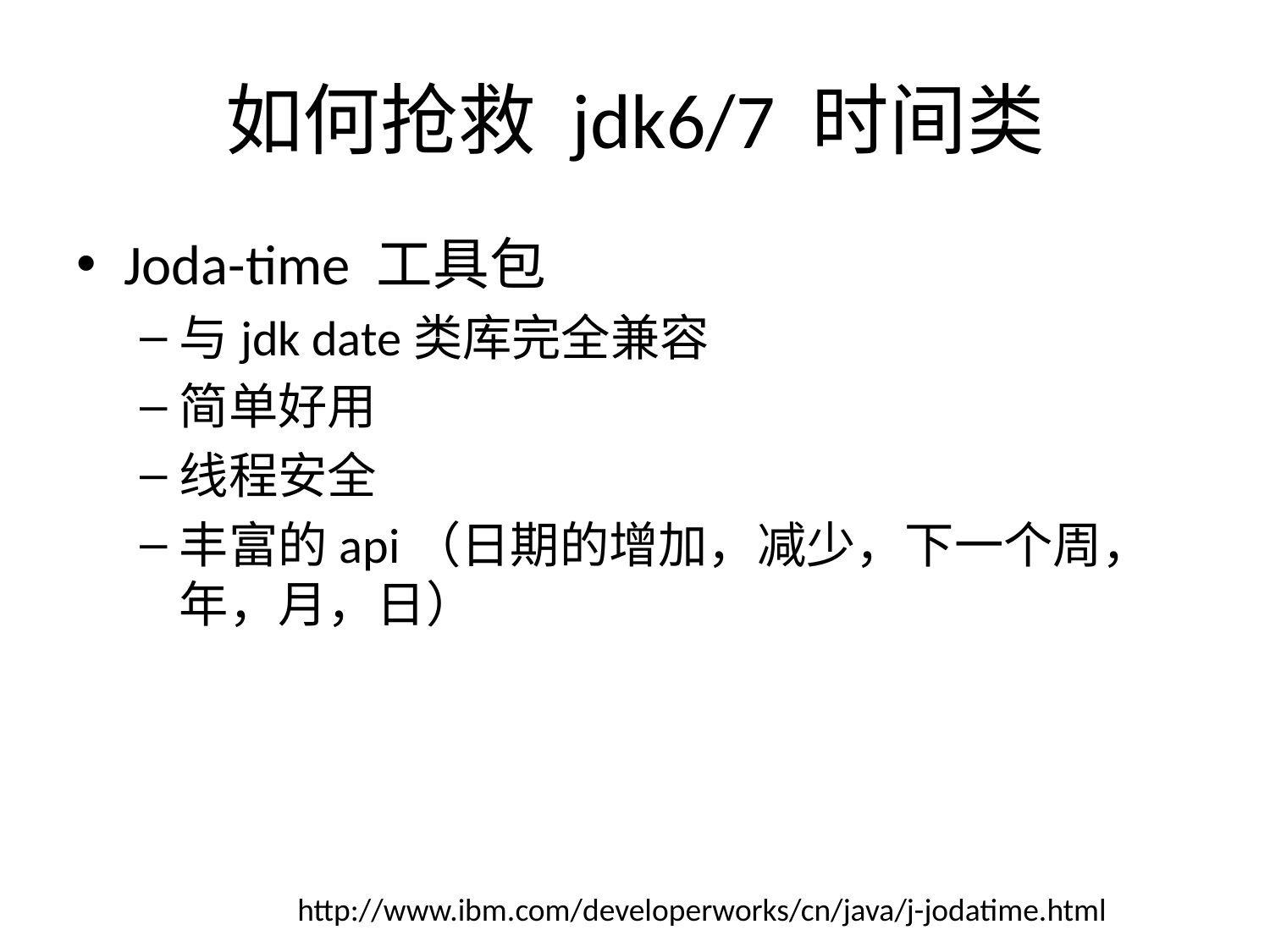

# 如何抢救 jdk6/7 时间类
Joda-time 工具包
与jdk date类库完全兼容
简单好用
线程安全
丰富的api（日期的增加，减少，下一个周，年，月，日）
http://www.ibm.com/developerworks/cn/java/j-jodatime.html